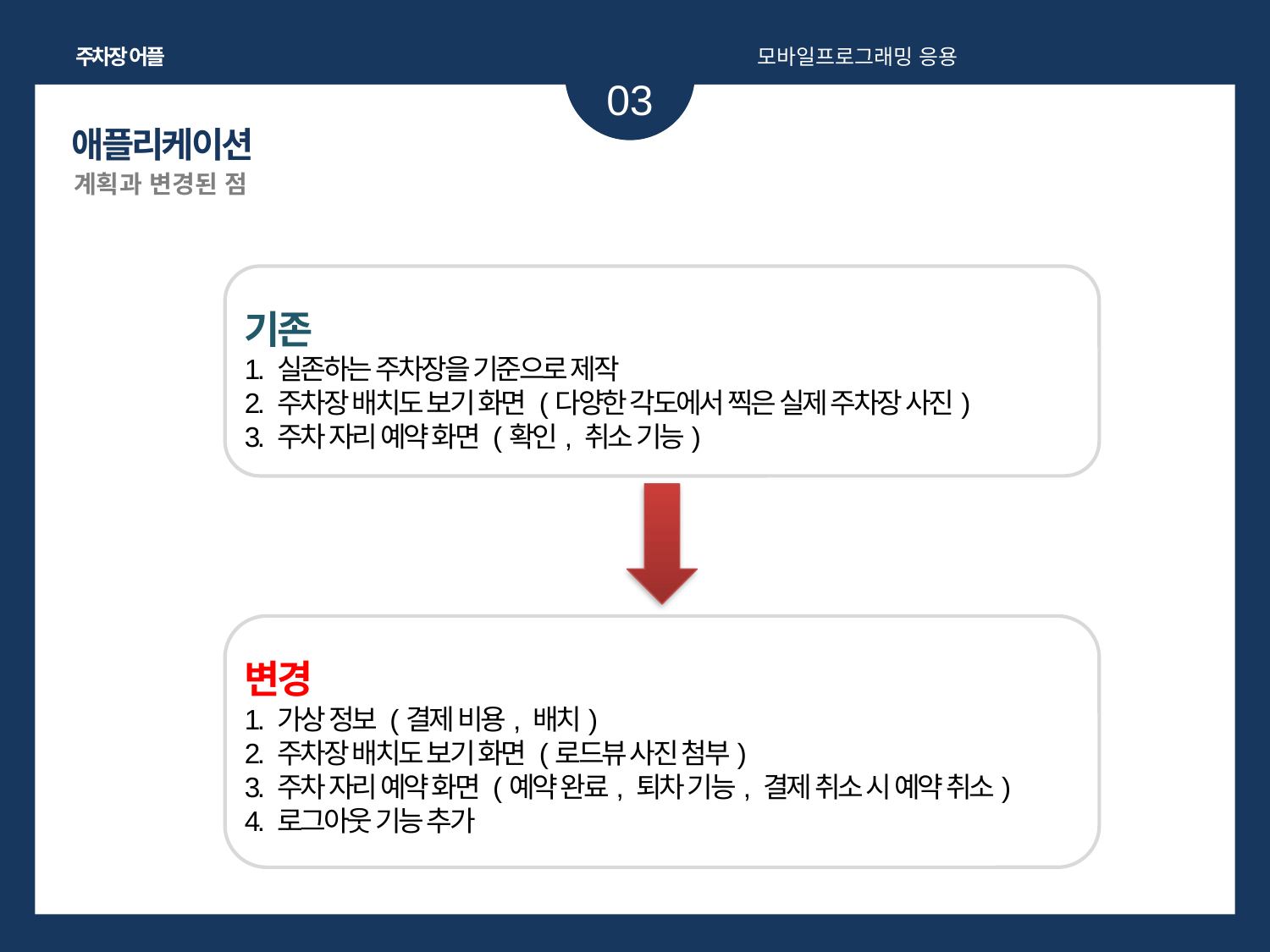

주차장 어플
모바일프로그래밍 응용
03

애플리케이션
계획과 변경된 점
기존
1. 실존하는 주차장을 기준으로 제작
2. 주차장 배치도 보기 화면 (다양한 각도에서 찍은 실제 주차장 사진)
3. 주차 자리 예약 화면 (확인, 취소 기능)

변경
1. 가상 정보 (결제 비용, 배치)
2. 주차장 배치도 보기 화면 (로드뷰 사진 첨부)
3. 주차 자리 예약 화면 (예약 완료, 퇴차 기능, 결제 취소 시 예약 취소)
4. 로그아웃 기능 추가